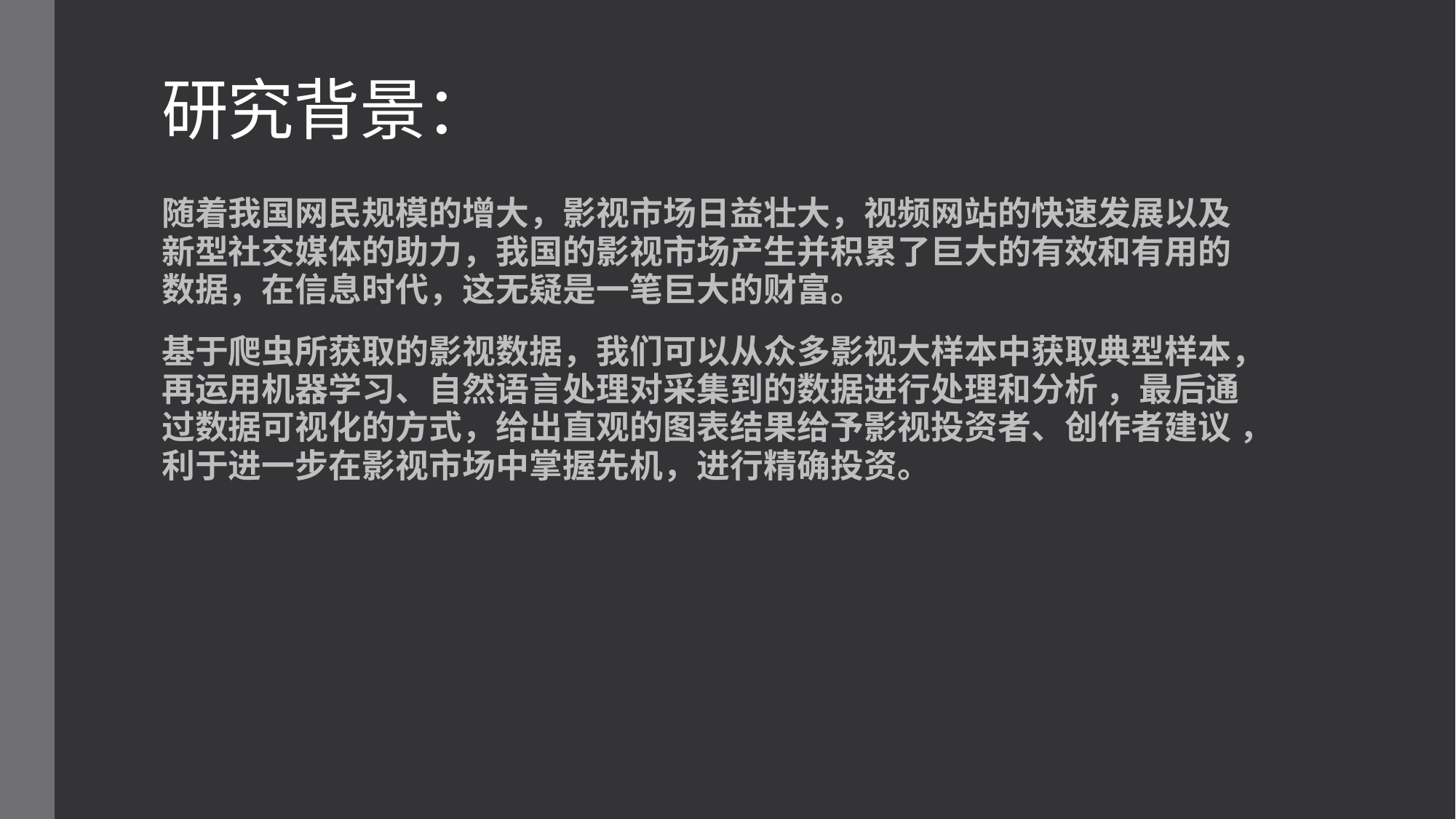

# 研究背景：
随着我国网民规模的增大，影视市场日益壮大，视频网站的快速发展以及新型社交媒体的助力，我国的影视市场产生并积累了巨大的有效和有用的数据，在信息时代，这无疑是一笔巨大的财富。
基于爬虫所获取的影视数据，我们可以从众多影视大样本中获取典型样本，再运用机器学习、自然语言处理对采集到的数据进行处理和分析 ，最后通过数据可视化的方式，给出直观的图表结果给予影视投资者、创作者建议 ，利于进一步在影视市场中掌握先机，进行精确投资。